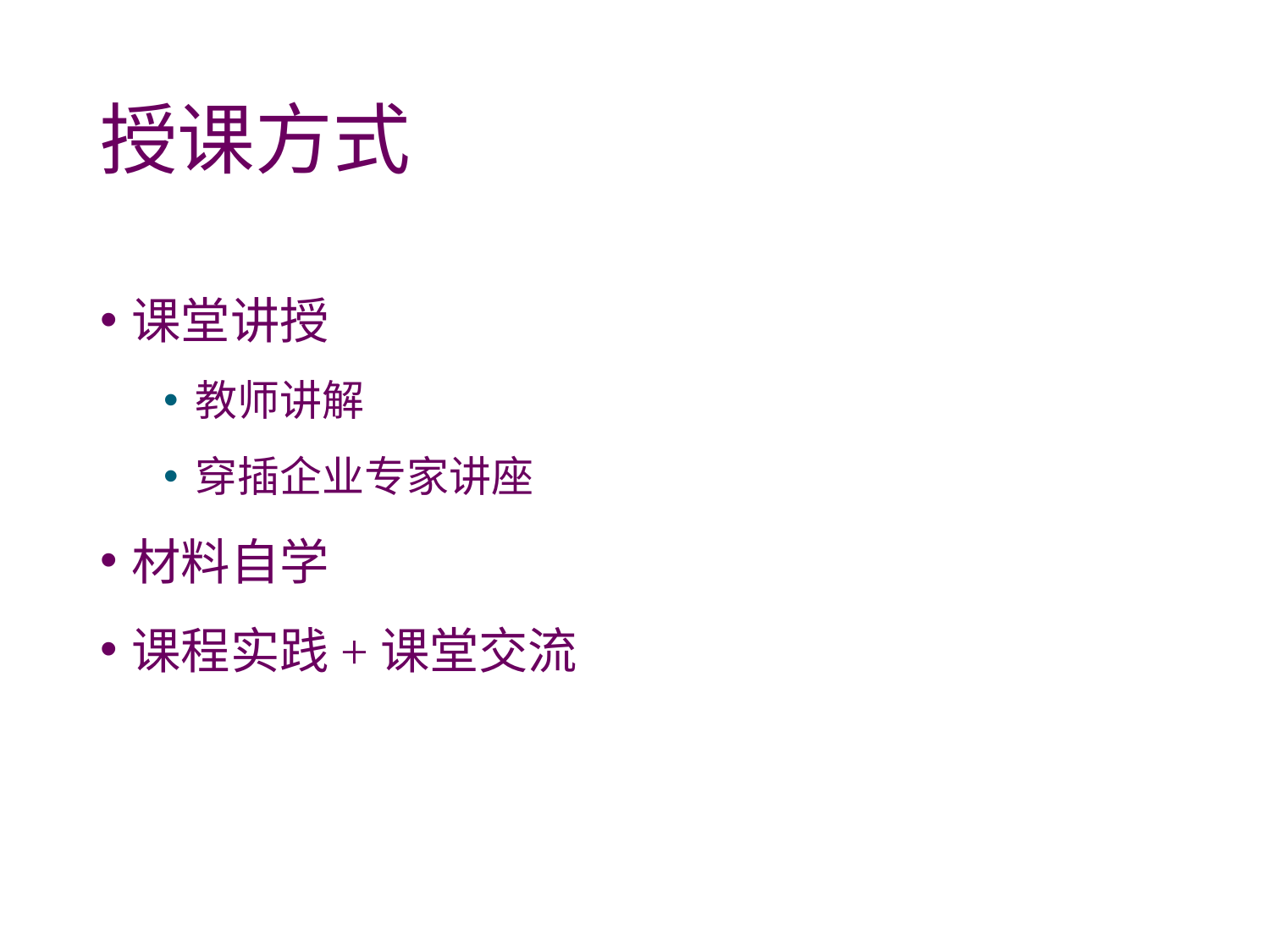

# 授课方式
课堂讲授
教师讲解
穿插企业专家讲座
材料自学
课程实践+课堂交流